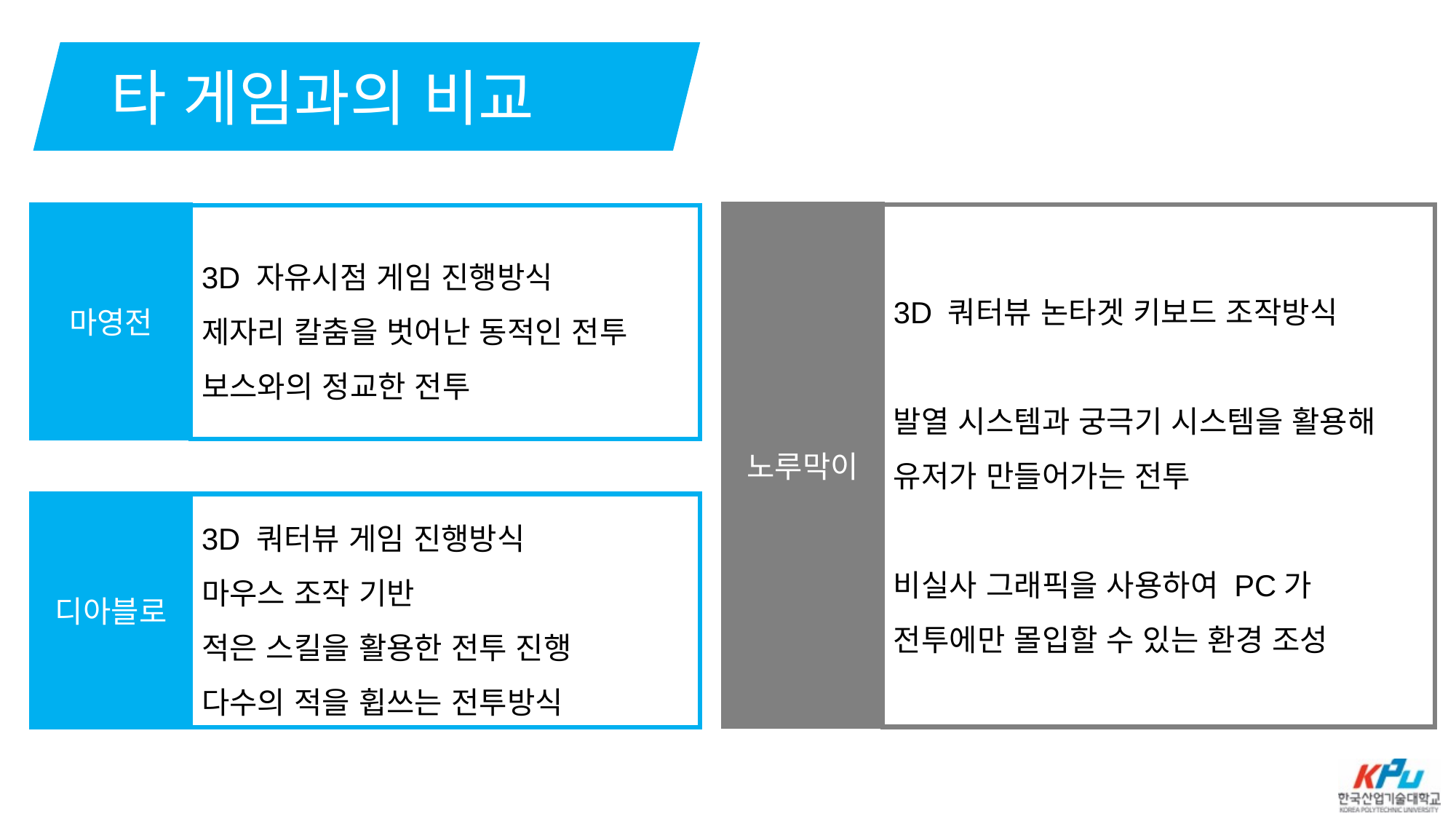

타 게임과의 비교
노루막이
마영전
3D 쿼터뷰 논타겟 키보드 조작방식

발열 시스템과 궁극기 시스템을 활용해 유저가 만들어가는 전투

비실사 그래픽을 사용하여 PC가
전투에만 몰입할 수 있는 환경 조성
3D 자유시점 게임 진행방식
제자리 칼춤을 벗어난 동적인 전투
보스와의 정교한 전투
디아블로
3D 쿼터뷰 게임 진행방식
마우스 조작 기반
적은 스킬을 활용한 전투 진행
다수의 적을 휩쓰는 전투방식